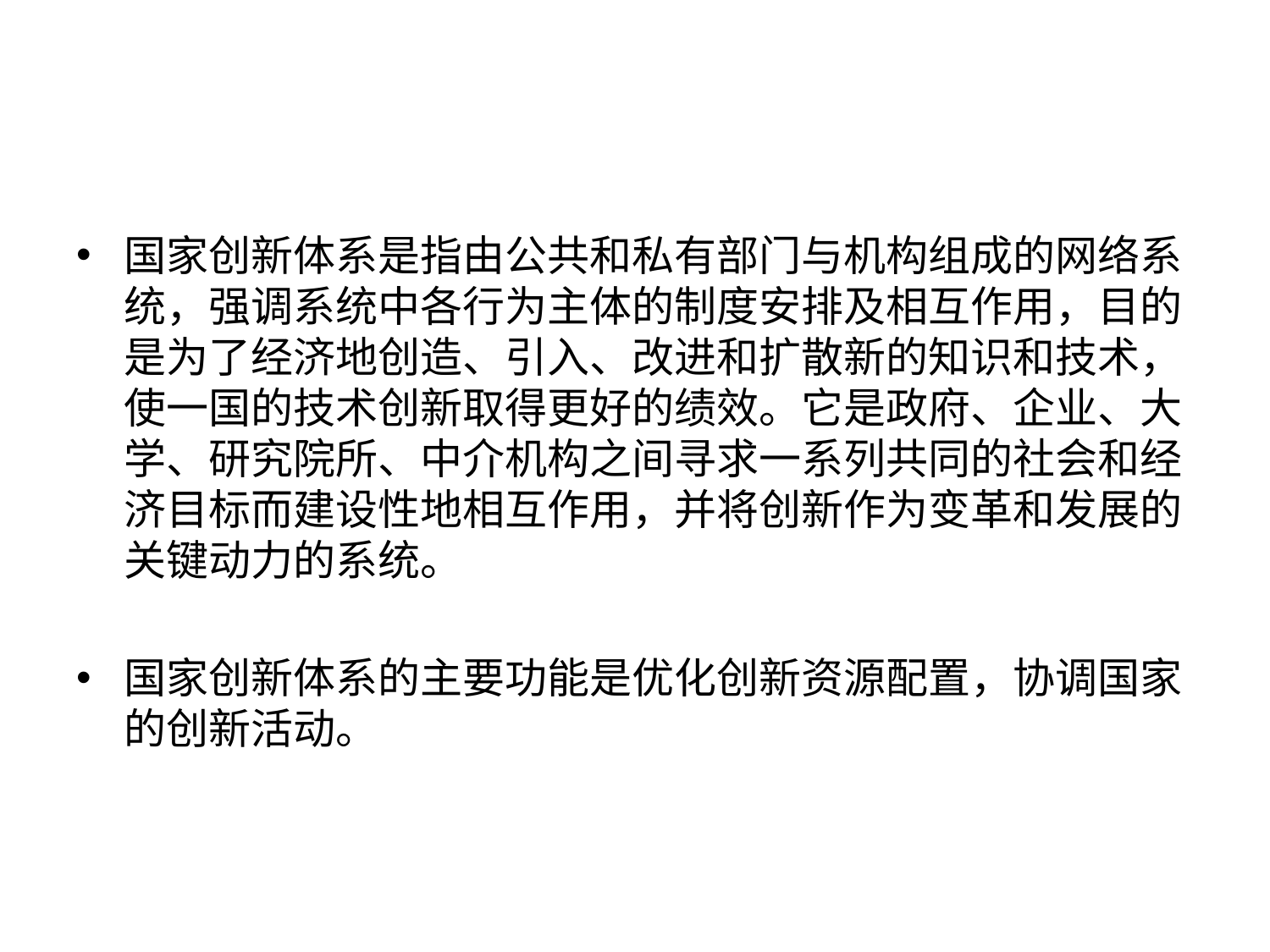

国家创新体系是指由公共和私有部门与机构组成的网络系统，强调系统中各行为主体的制度安排及相互作用，目的是为了经济地创造、引入、改进和扩散新的知识和技术，使一国的技术创新取得更好的绩效。它是政府、企业、大学、研究院所、中介机构之间寻求一系列共同的社会和经济目标而建设性地相互作用，并将创新作为变革和发展的关键动力的系统。

国家创新体系的主要功能是优化创新资源配置，协调国家的创新活动。